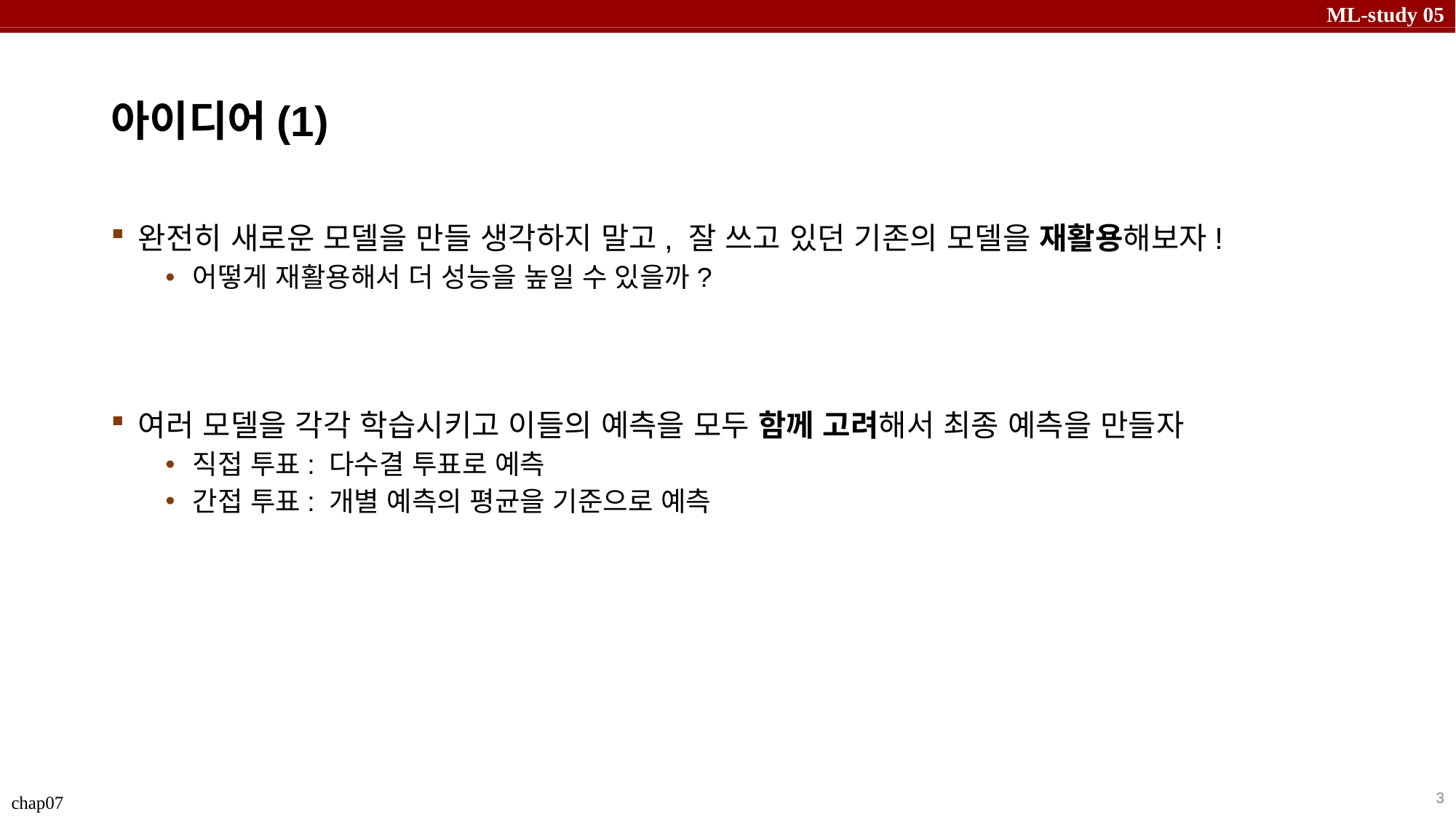

# 아이디어(1)
완전히 새로운 모델을 만들 생각하지 말고, 잘 쓰고 있던 기존의 모델을 재활용해보자!
어떻게 재활용해서 더 성능을 높일 수 있을까?

여러 모델을 각각 학습시키고 이들의 예측을 모두 함께 고려해서 최종 예측을 만들자
직접 투표: 다수결 투표로 예측
간접 투표: 개별 예측의 평균을 기준으로 예측
3